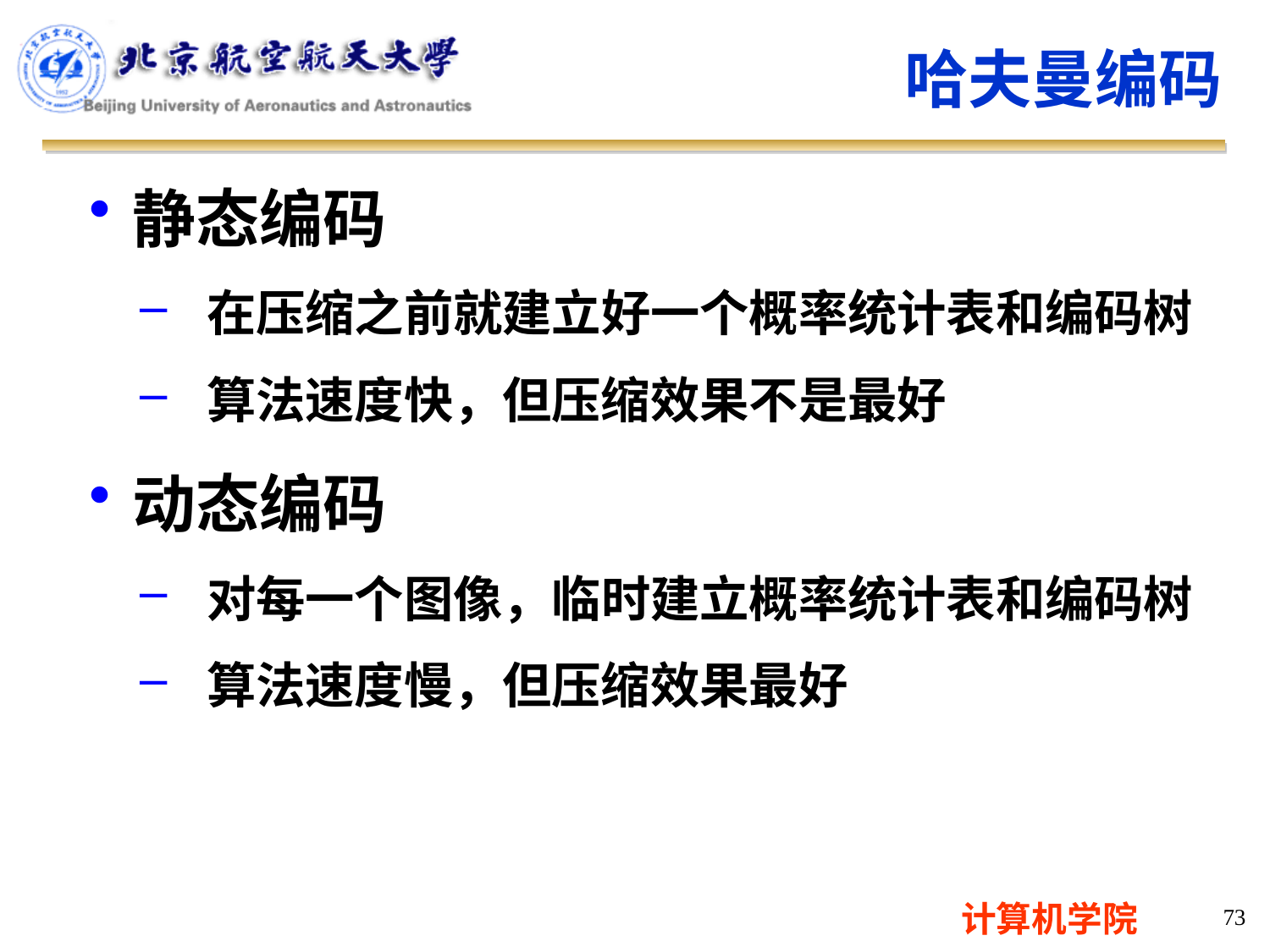

哈夫曼编码
静态编码
在压缩之前就建立好一个概率统计表和编码树
算法速度快，但压缩效果不是最好
动态编码
对每一个图像，临时建立概率统计表和编码树
算法速度慢，但压缩效果最好
73